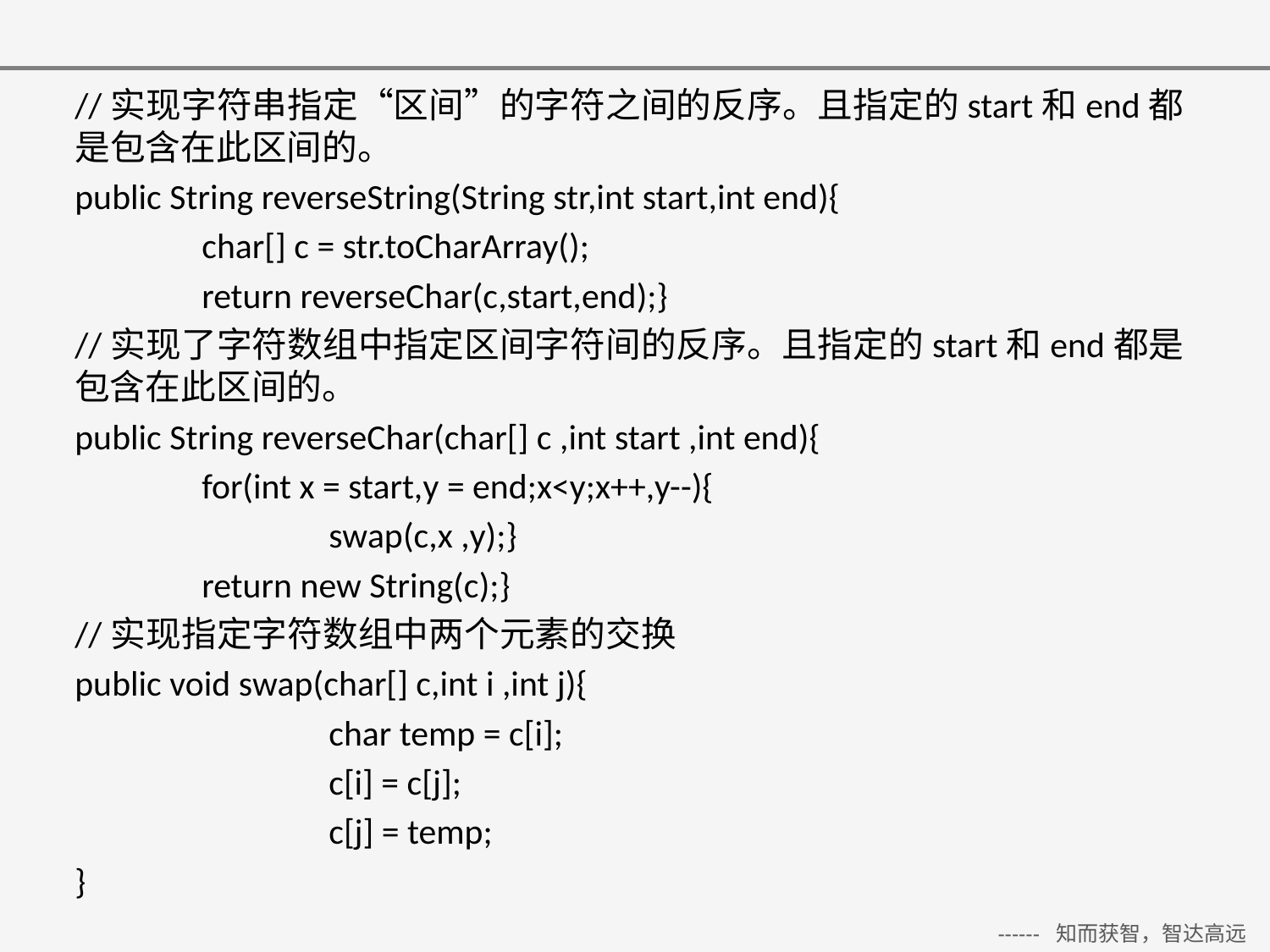

//实现字符串指定“区间”的字符之间的反序。且指定的start和end都是包含在此区间的。
public String reverseString(String str,int start,int end){
	char[] c = str.toCharArray();
	return reverseChar(c,start,end);}
//实现了字符数组中指定区间字符间的反序。且指定的start和end都是包含在此区间的。
public String reverseChar(char[] c ,int start ,int end){
	for(int x = start,y = end;x<y;x++,y--){
		swap(c,x ,y);}
	return new String(c);}
//实现指定字符数组中两个元素的交换
public void swap(char[] c,int i ,int j){
		char temp = c[i];
		c[i] = c[j];
		c[j] = temp;
}